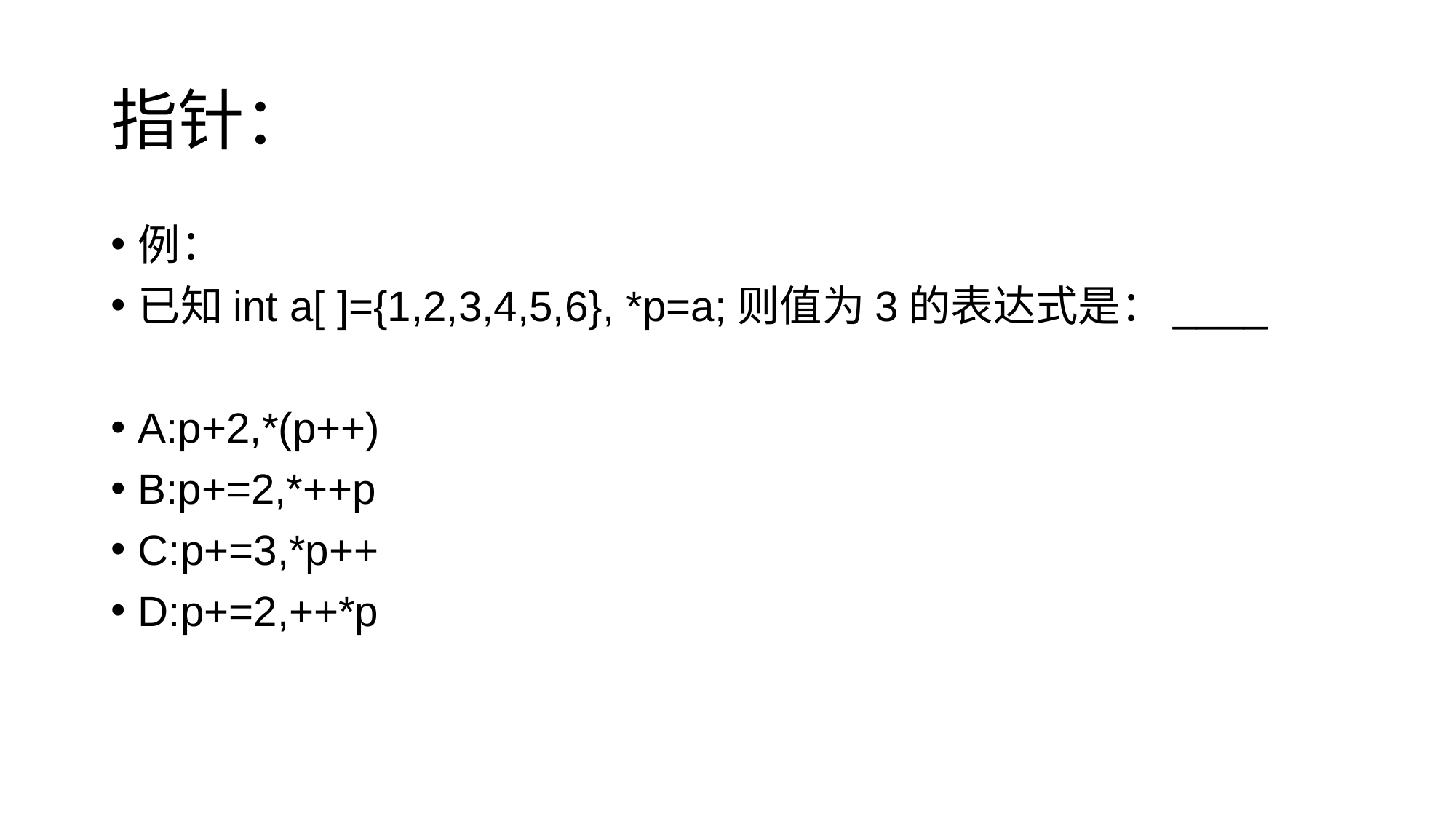

# 指针：
例：
已知int a[ ]={1,2,3,4,5,6}, *p=a;则值为3的表达式是：____

A:p+2,*(p++)
B:p+=2,*++p
C:p+=3,*p++
D:p+=2,++*p